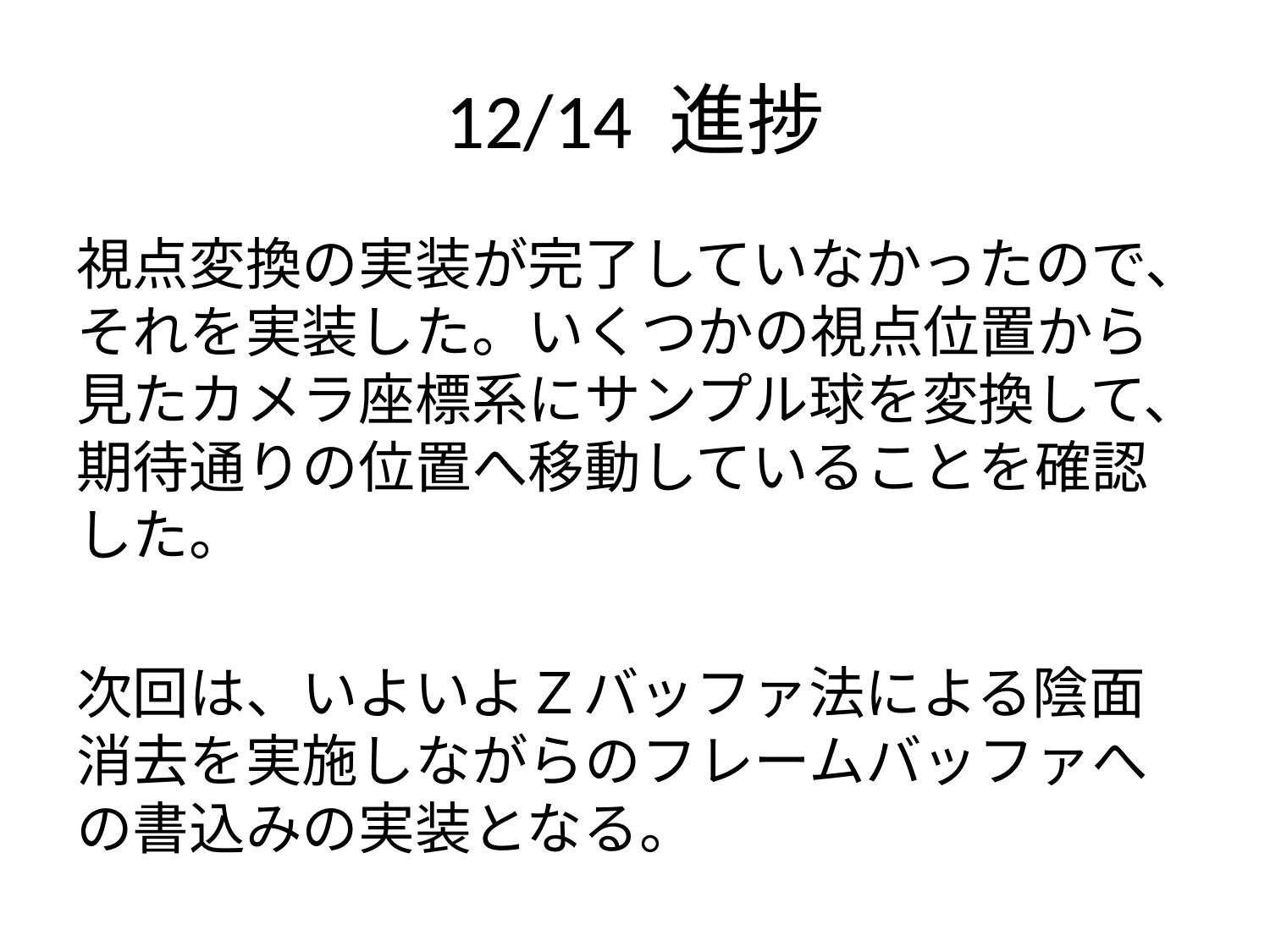

# 12/14 進捗
視点変換の実装が完了していなかったので、それを実装した。いくつかの視点位置から見たカメラ座標系にサンプル球を変換して、期待通りの位置へ移動していることを確認した。

次回は、いよいよＺバッファ法による陰面消去を実施しながらのフレームバッファへの書込みの実装となる。